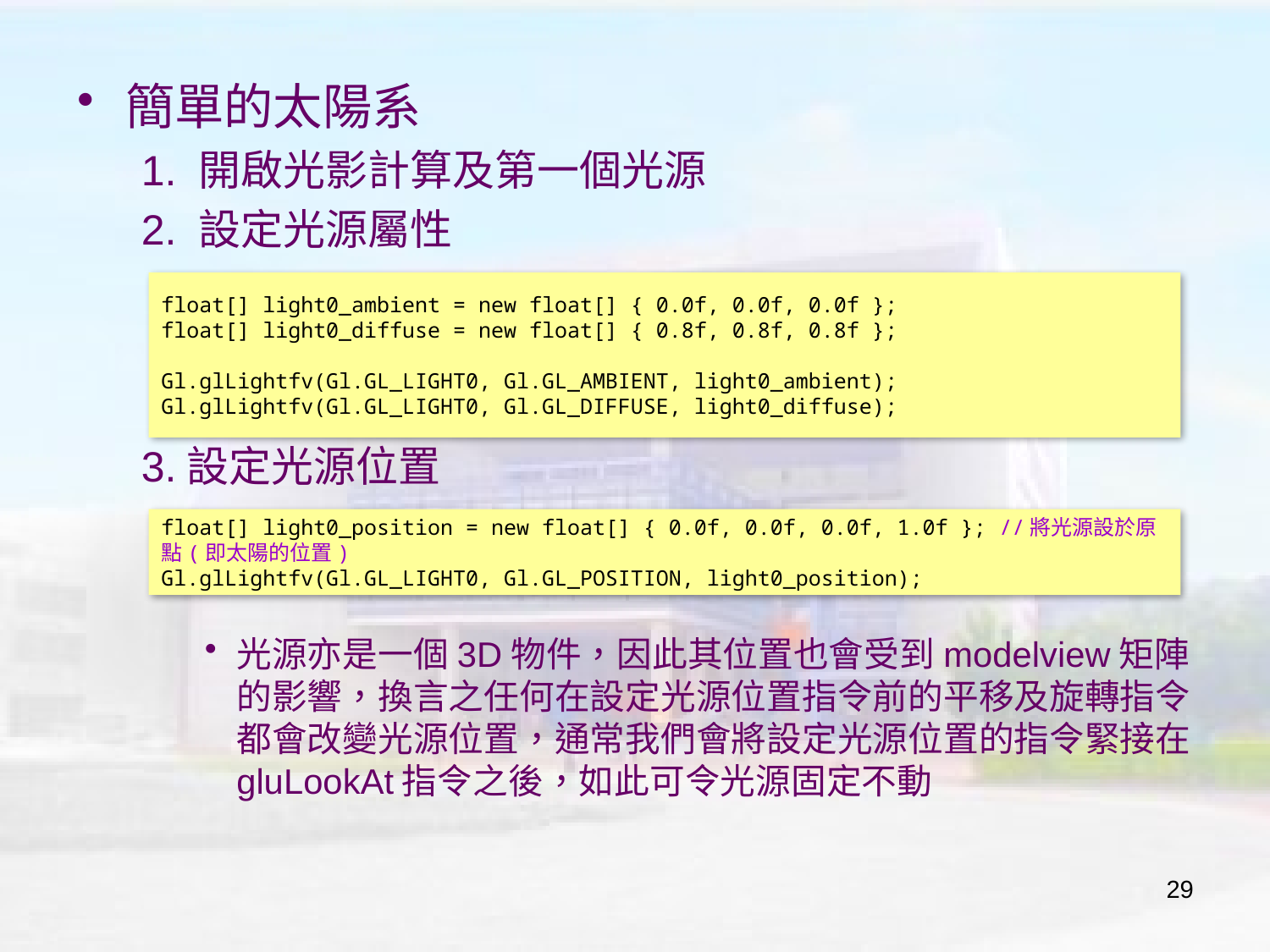

簡單的太陽系
1. 開啟光影計算及第一個光源
2. 設定光源屬性

3.設定光源位置

光源亦是一個3D物件，因此其位置也會受到modelview矩陣的影響，換言之任何在設定光源位置指令前的平移及旋轉指令都會改變光源位置，通常我們會將設定光源位置的指令緊接在gluLookAt指令之後，如此可令光源固定不動
float[] light0_ambient = new float[] { 0.0f, 0.0f, 0.0f };
float[] light0_diffuse = new float[] { 0.8f, 0.8f, 0.8f };

Gl.glLightfv(Gl.GL_LIGHT0, Gl.GL_AMBIENT, light0_ambient);
Gl.glLightfv(Gl.GL_LIGHT0, Gl.GL_DIFFUSE, light0_diffuse);
float[] light0_position = new float[] { 0.0f, 0.0f, 0.0f, 1.0f }; //將光源設於原點(即太陽的位置)
Gl.glLightfv(Gl.GL_LIGHT0, Gl.GL_POSITION, light0_position);
29